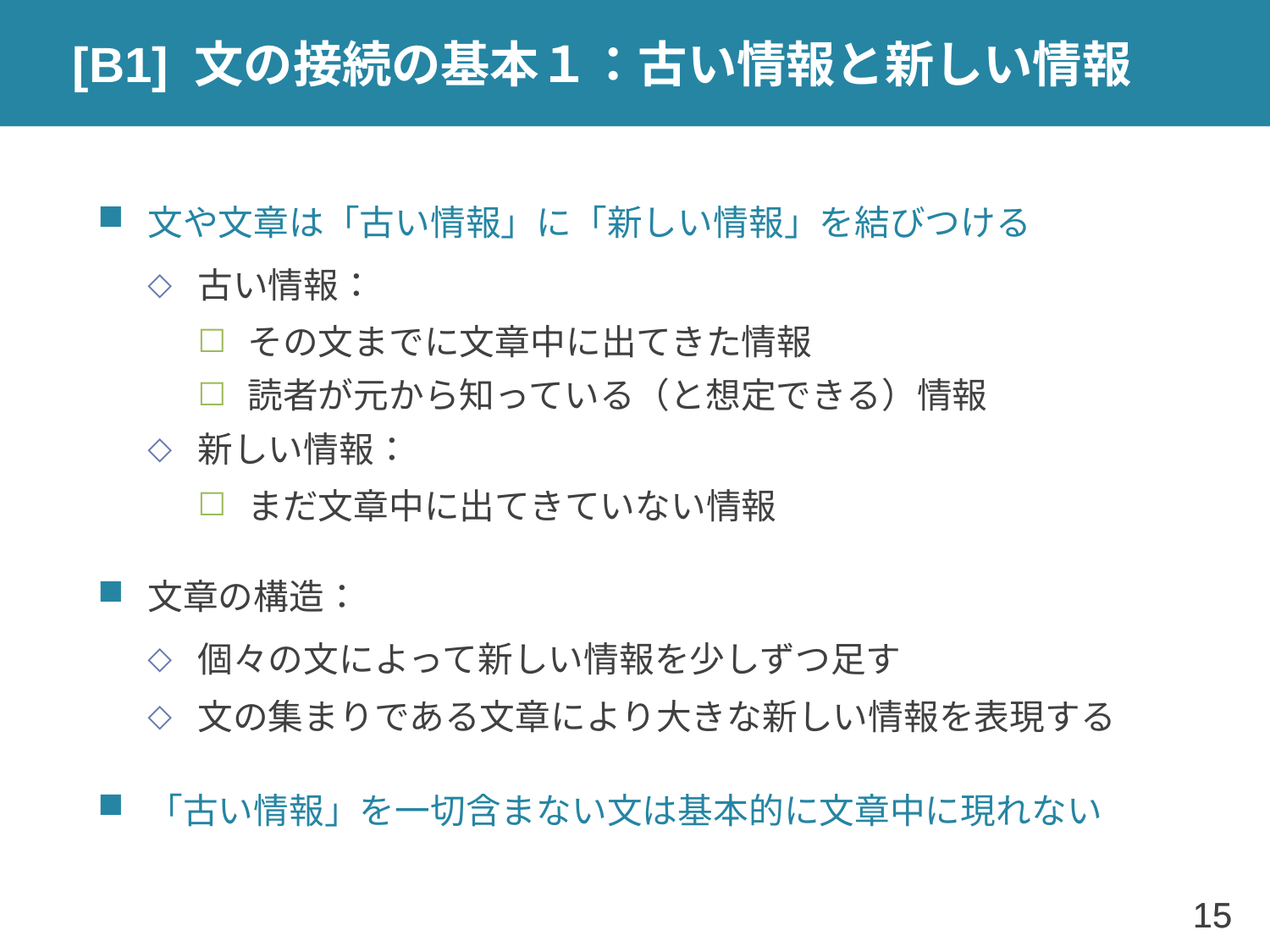

# [B1] 文の接続の基本１：古い情報と新しい情報
文や文章は「古い情報」に「新しい情報」を結びつける
古い情報：
その文までに文章中に出てきた情報
読者が元から知っている（と想定できる）情報
新しい情報：
まだ文章中に出てきていない情報
文章の構造：
個々の文によって新しい情報を少しずつ足す
文の集まりである文章により大きな新しい情報を表現する
「古い情報」を一切含まない文は基本的に文章中に現れない